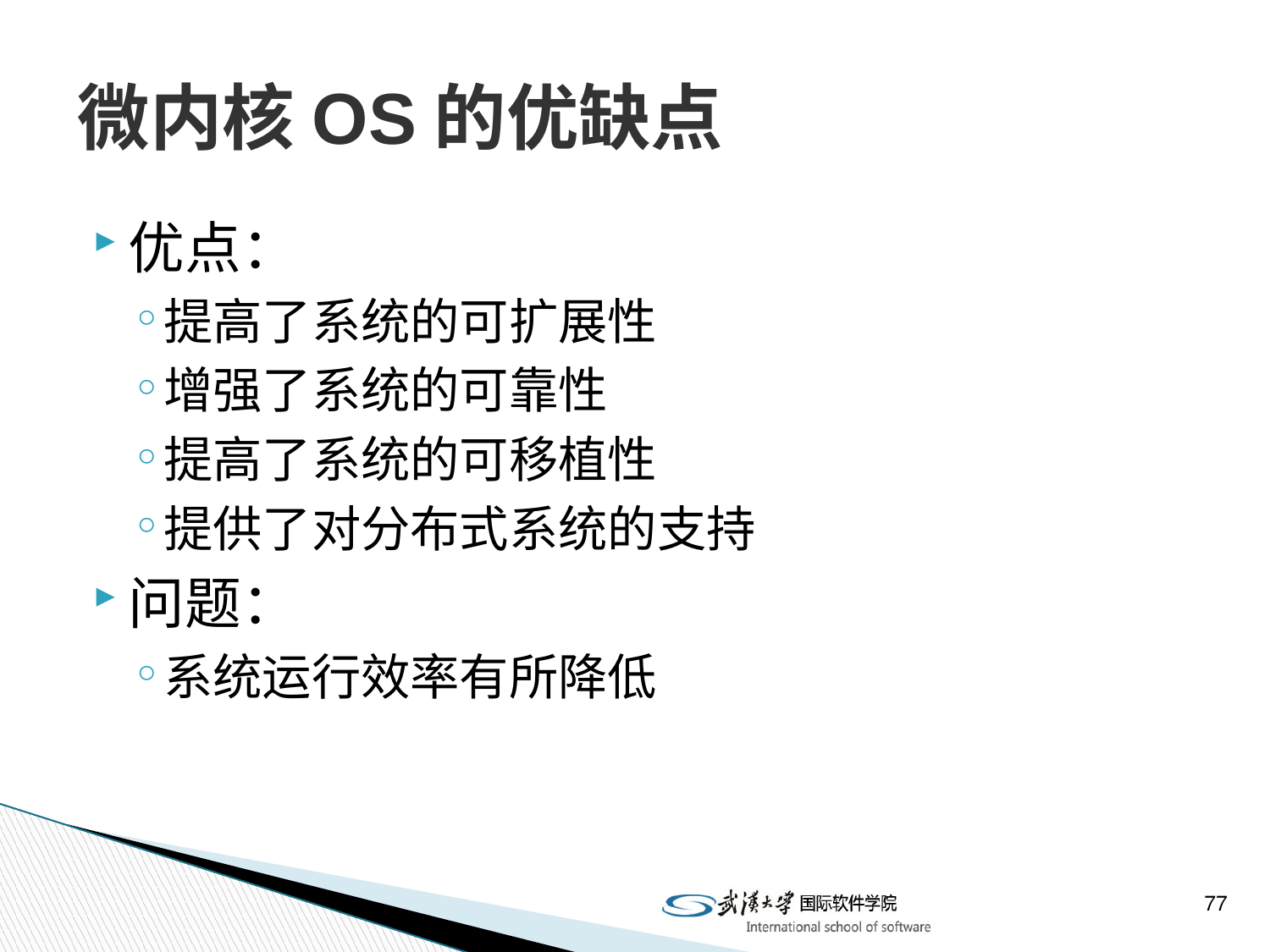

# 微内核OS的优缺点
优点：
提高了系统的可扩展性
增强了系统的可靠性
提高了系统的可移植性
提供了对分布式系统的支持
问题：
系统运行效率有所降低